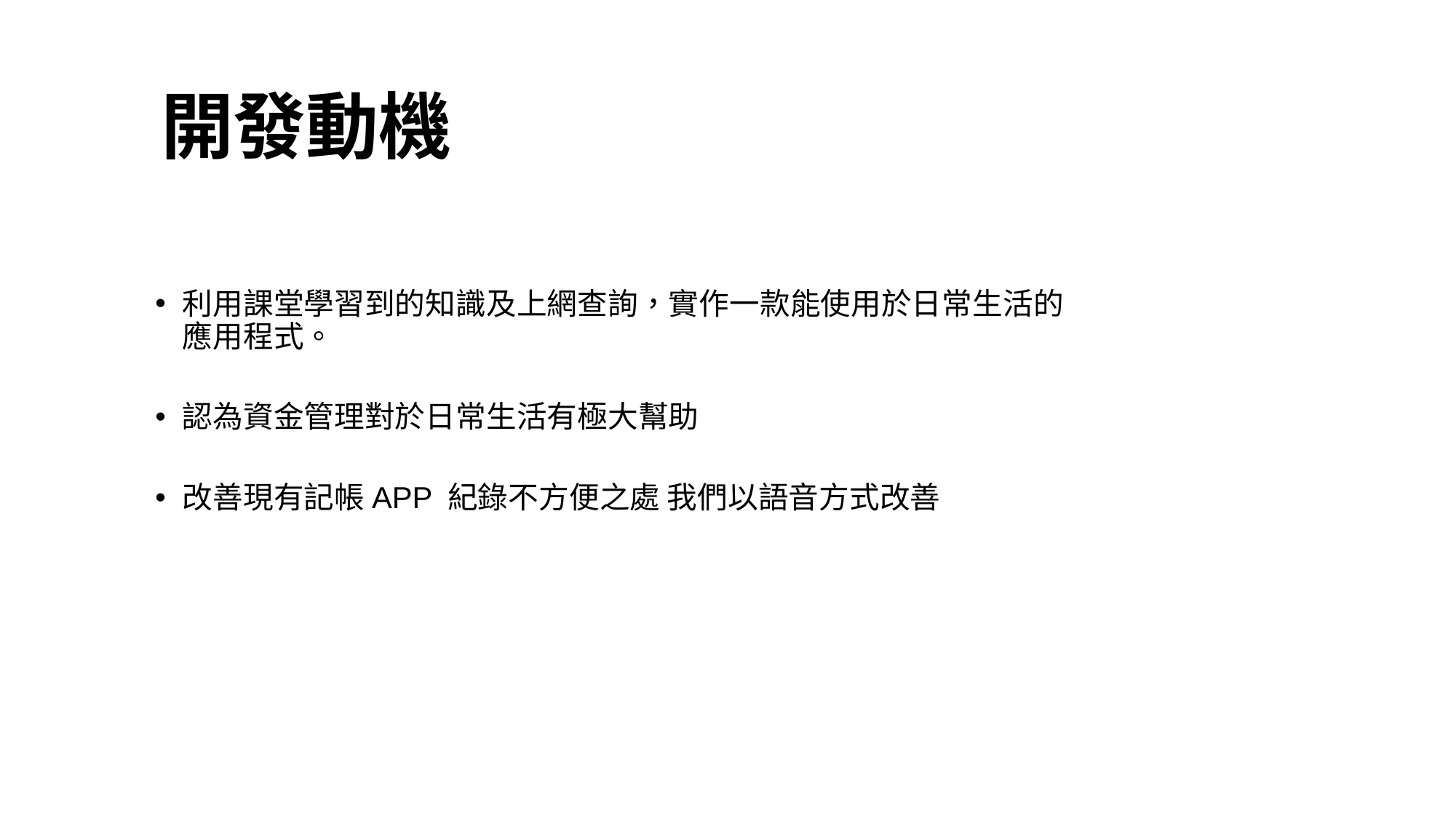

# 開發動機
利用課堂學習到的知識及上網查詢，實作一款能使用於日常生活的應用程式。

認為資金管理對於日常生活有極大幫助

改善現有記帳APP 紀錄不方便之處 我們以語音方式改善